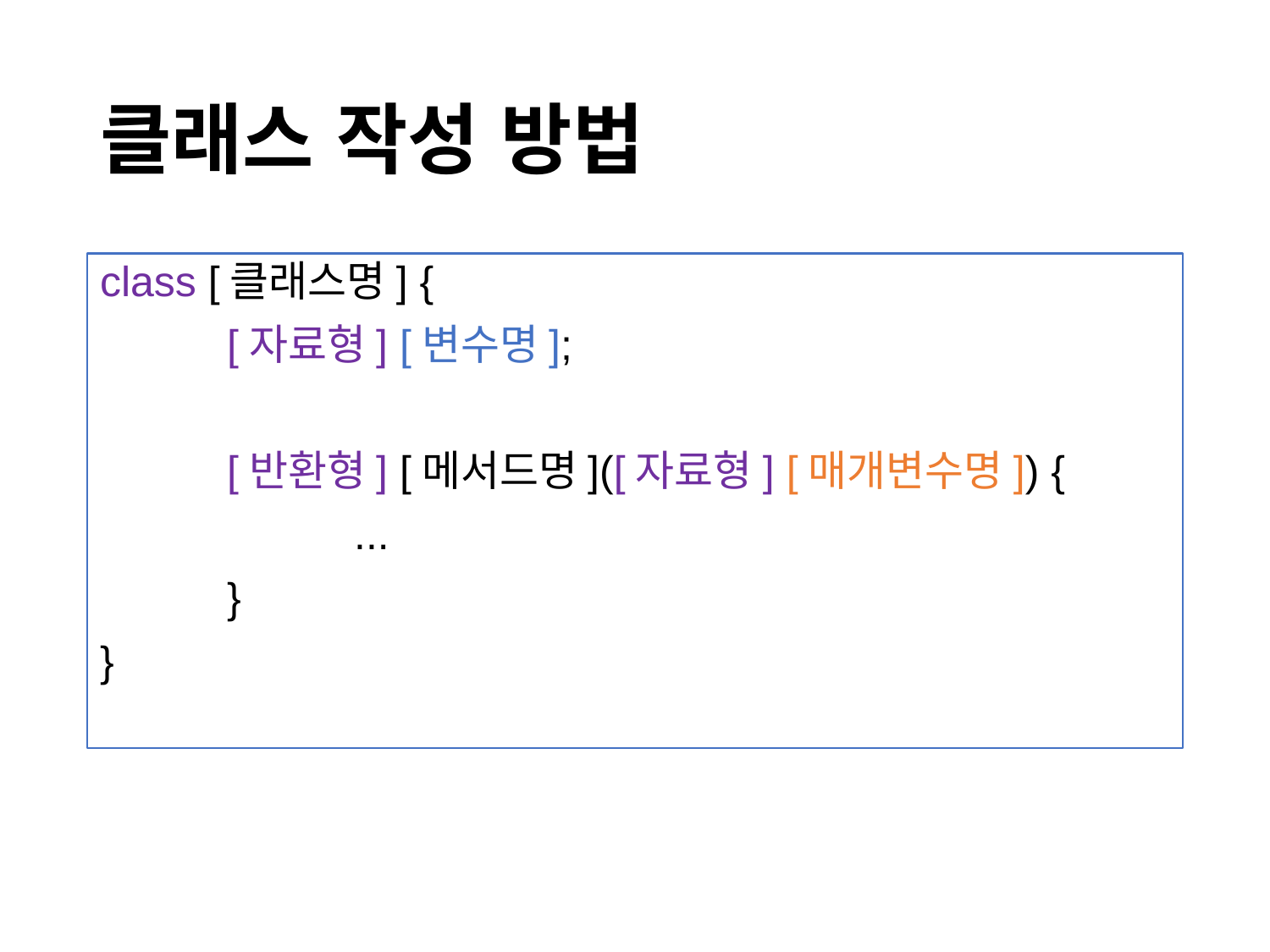

# 클래스 작성 방법
class [클래스명] {
	[자료형] [변수명];

	[반환형] [메서드명]([자료형] [매개변수명]) {
		...
	}
}